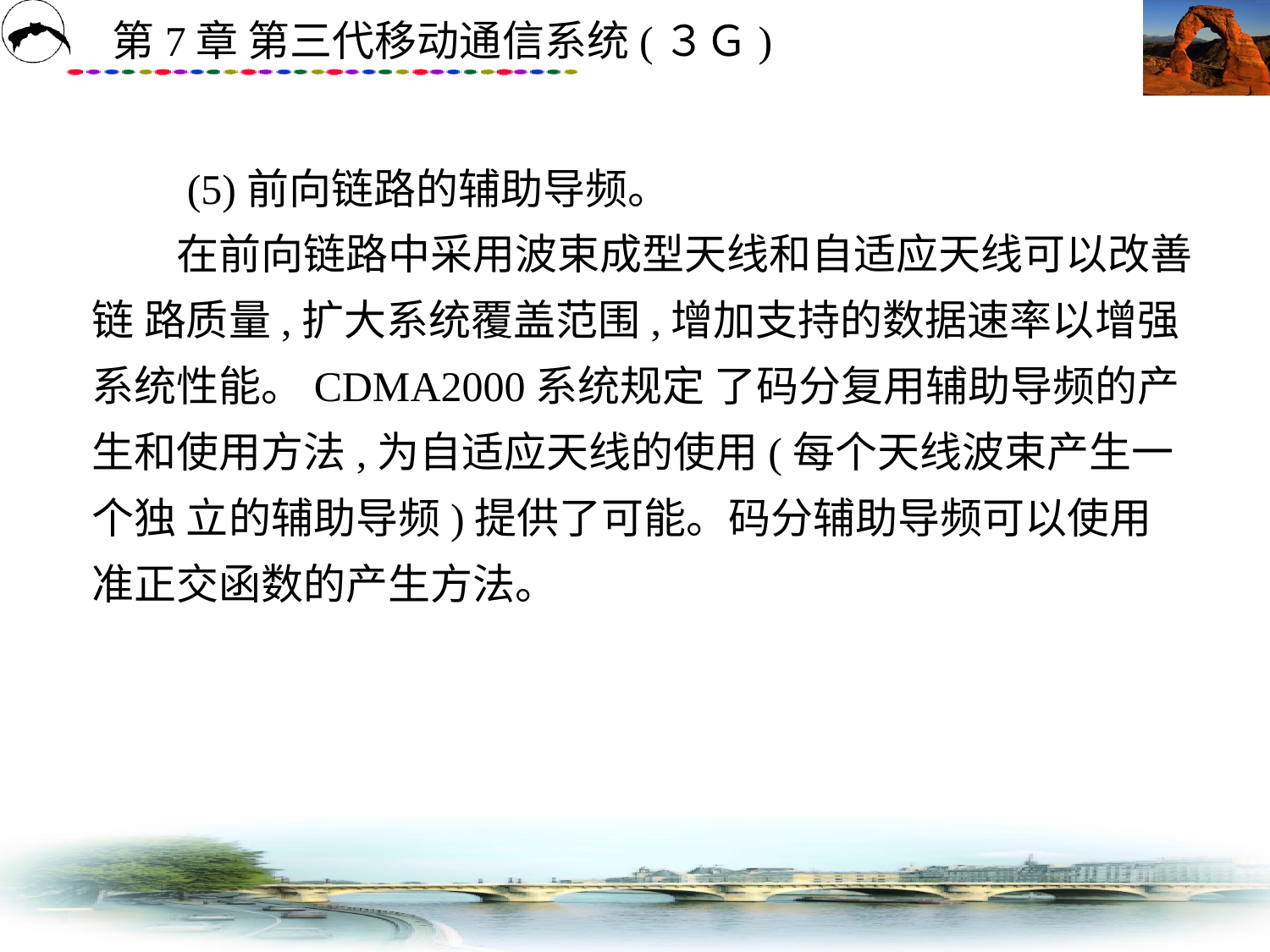

# (5)前向链路的辅助导频。 　　在前向链路中采用波束成型天线和自适应天线可以改善链 路质量,扩大系统覆盖范围,增加支持的数据速率以增强系统性能。CDMA2000系统规定 了码分复用辅助导频的产生和使用方法,为自适应天线的使用(每个天线波束产生一个独 立的辅助导频)提供了可能。码分辅助导频可以使用准正交函数的产生方法。